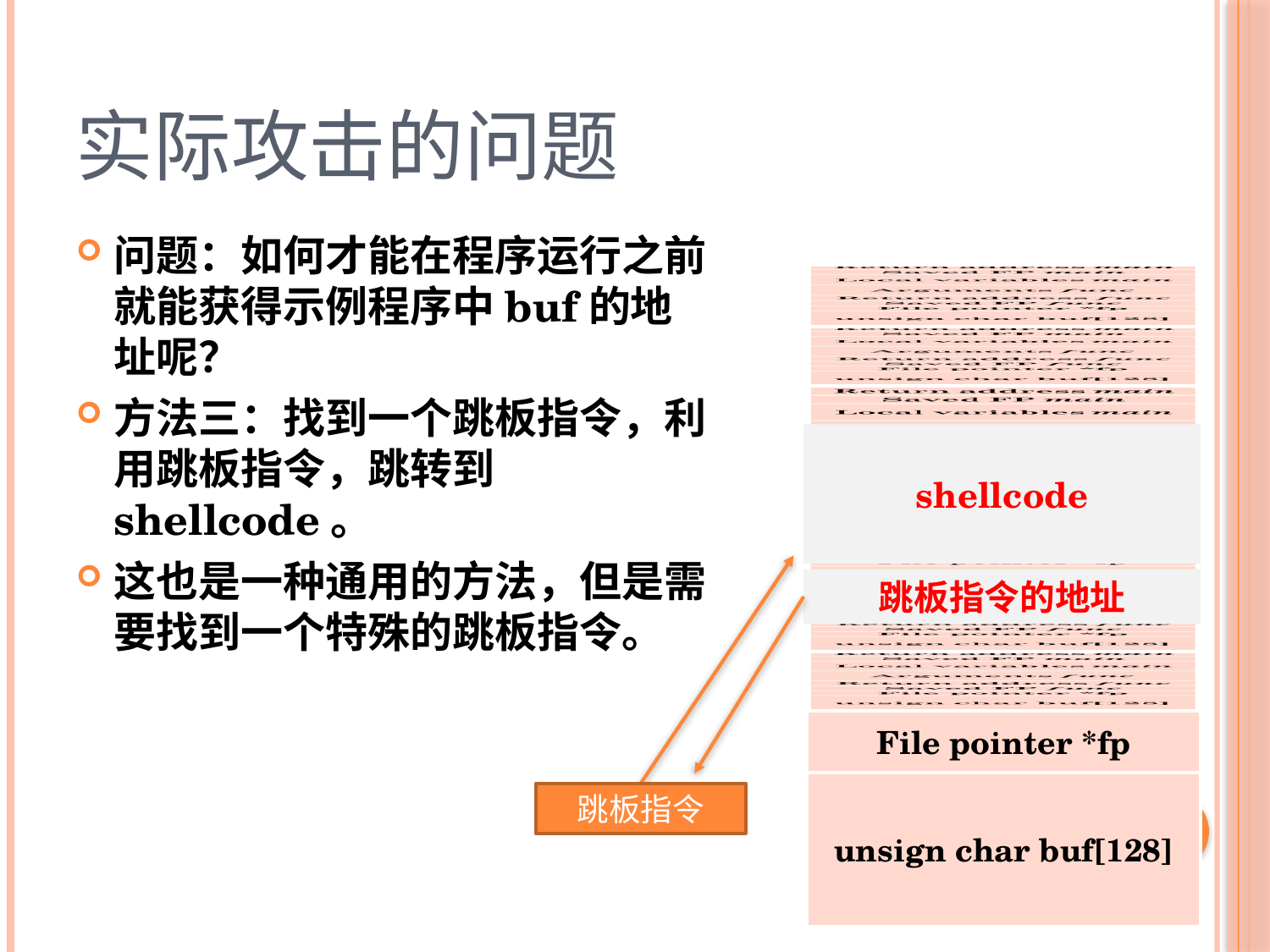

# 实际攻击的问题
问题：如何才能在程序运行之前就能获得示例程序中buf的地址呢？
方法三：找到一个跳板指令，利用跳板指令，跳转到shellcode。
这也是一种通用的方法，但是需要找到一个特殊的跳板指令。
|  |
| --- |
|  |
|  |
|  |
|  |
|  |
| File pointer \*fp |
| unsign char buf[128] |

shellcode

跳板指令的地址
跳板指令